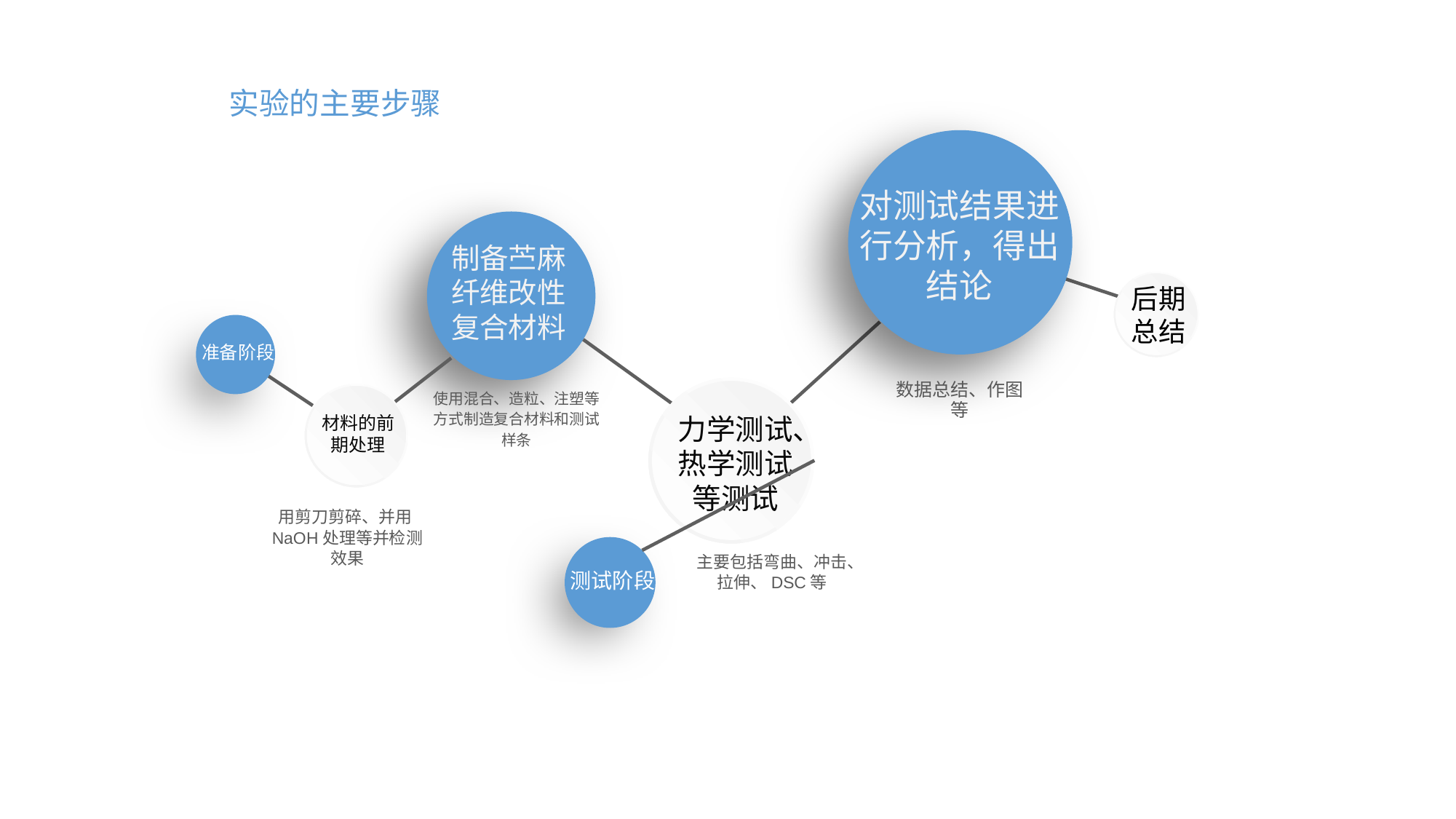

实验的主要步骤

对测试结果进行分析，得出结论

制备苎麻纤维改性复合材料

后期总结

准备阶段
数据总结、作图等

使用混合、造粒、注塑等方式制造复合材料和测试样条

力学测试、热学测试等测试
材料的前期处理
用剪刀剪碎、并用NaOH处理等并检测效果

主要包括弯曲、冲击、拉伸、DSC等
测试阶段